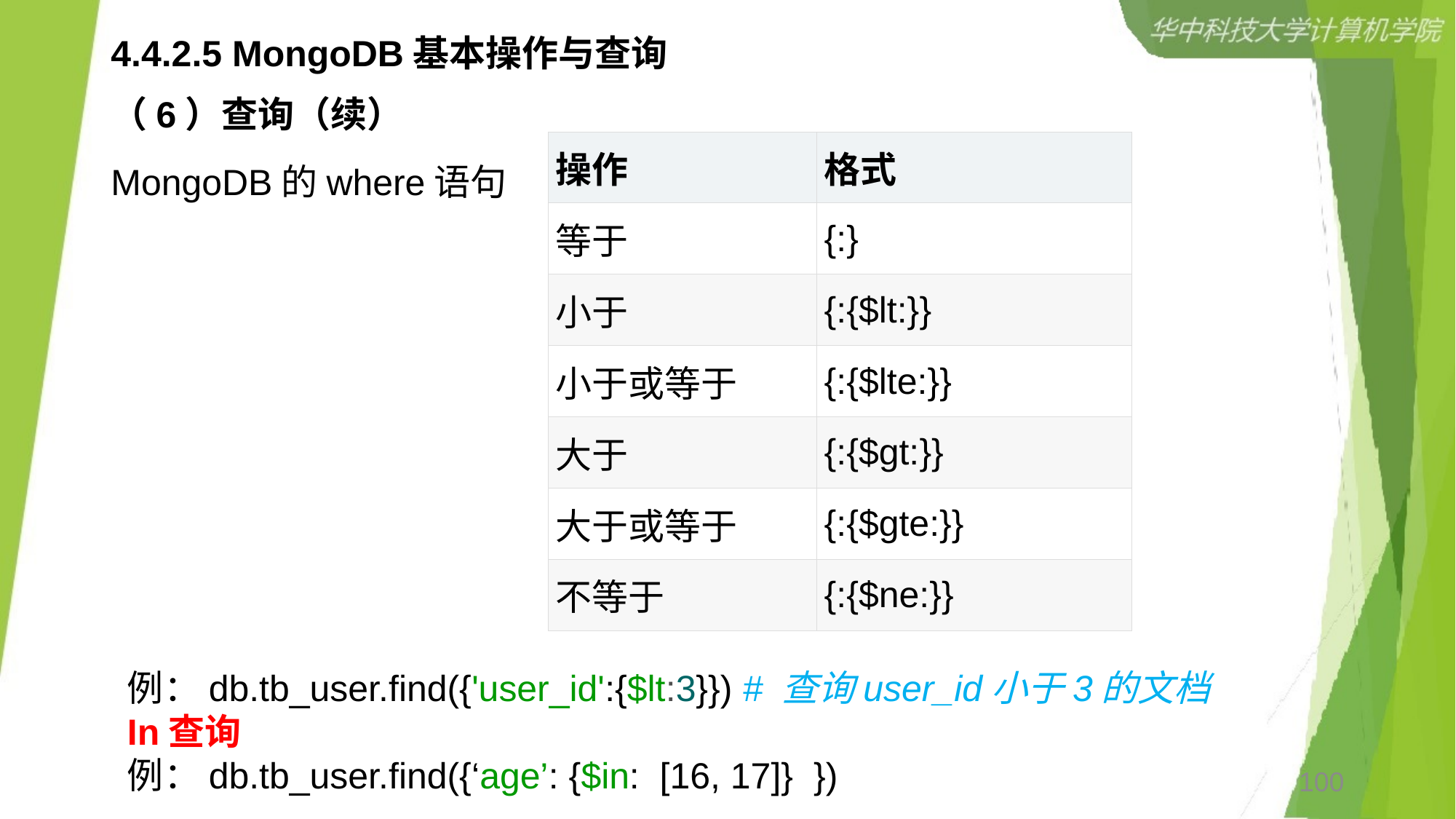

# 4.4.2.5 MongoDB基本操作与查询
（6）查询（续）
MongoDB的where语句
| 操作 | 格式 |
| --- | --- |
| 等于 | {:} |
| 小于 | {:{$lt:}} |
| 小于或等于 | {:{$lte:}} |
| 大于 | {:{$gt:}} |
| 大于或等于 | {:{$gte:}} |
| 不等于 | {:{$ne:}} |
例：db.tb_user.find({'user_id':{$lt:3}}) # 查询user_id小于3的文档
In查询
例：db.tb_user.find({‘age’: {$in:  [16, 17]}  })
100